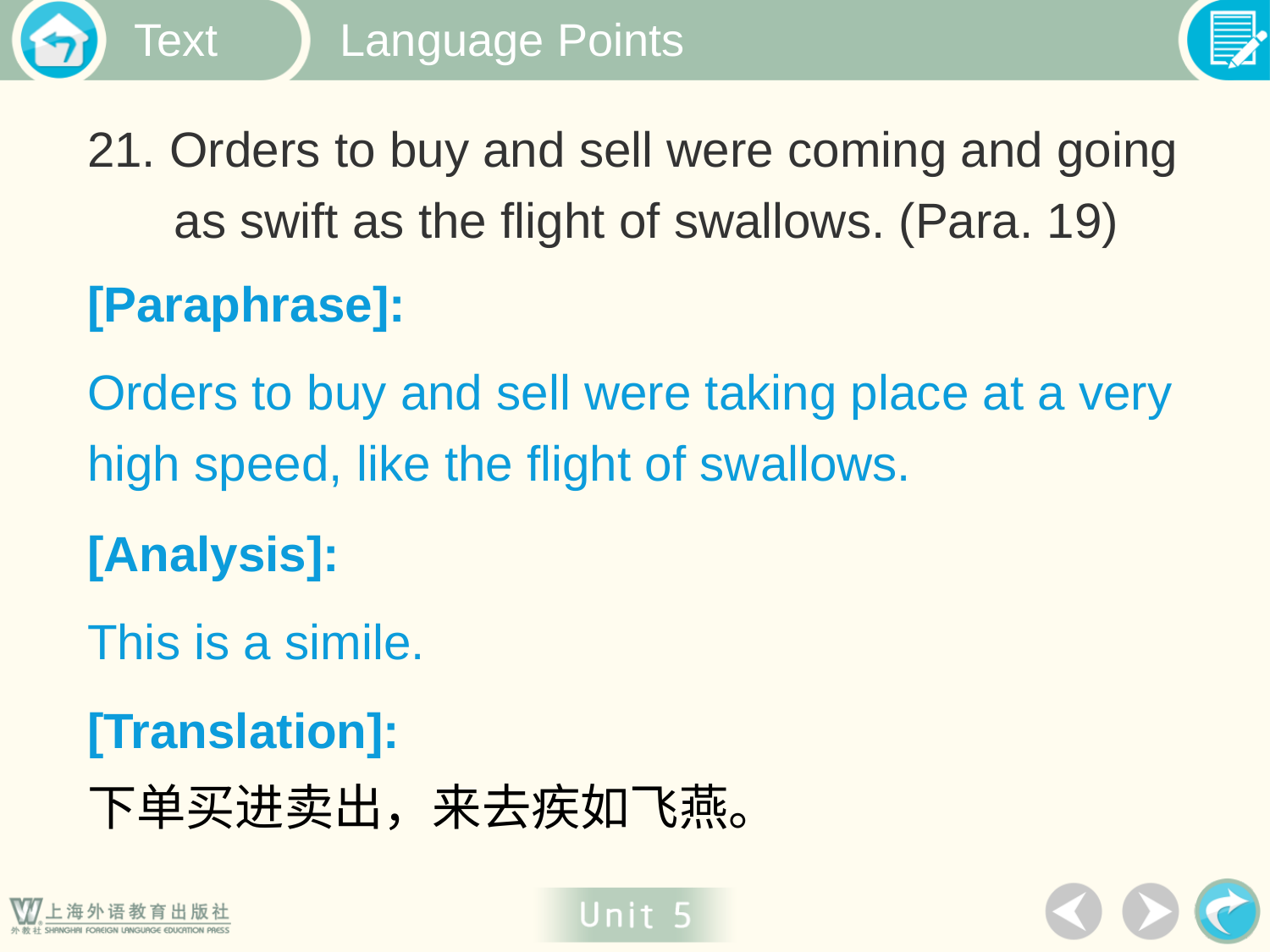

Language Points

21. Orders to buy and sell were coming and going as swift as the flight of swallows. (Para. 19)
[Paraphrase]:
Orders to buy and sell were taking place at a very high speed, like the flight of swallows.
[Analysis]:
This is a simile.
[Translation]:
下单买进卖出，来去疾如飞燕。